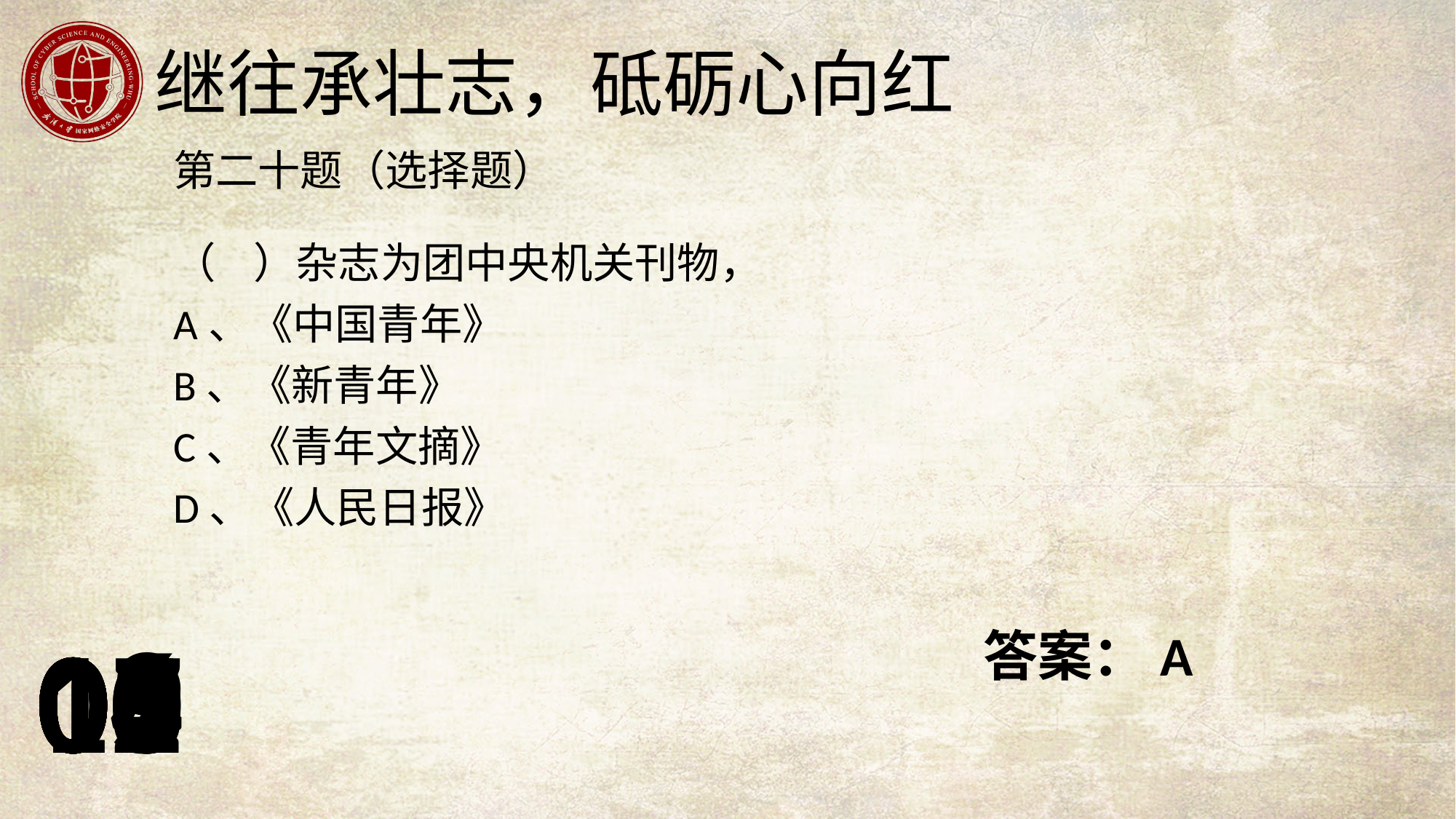

第二十题（选择题）
（    ）杂志为团中央机关刊物，
A、《中国青年》
B、《新青年》
C、《青年文摘》
D、《人民日报》
答案：A